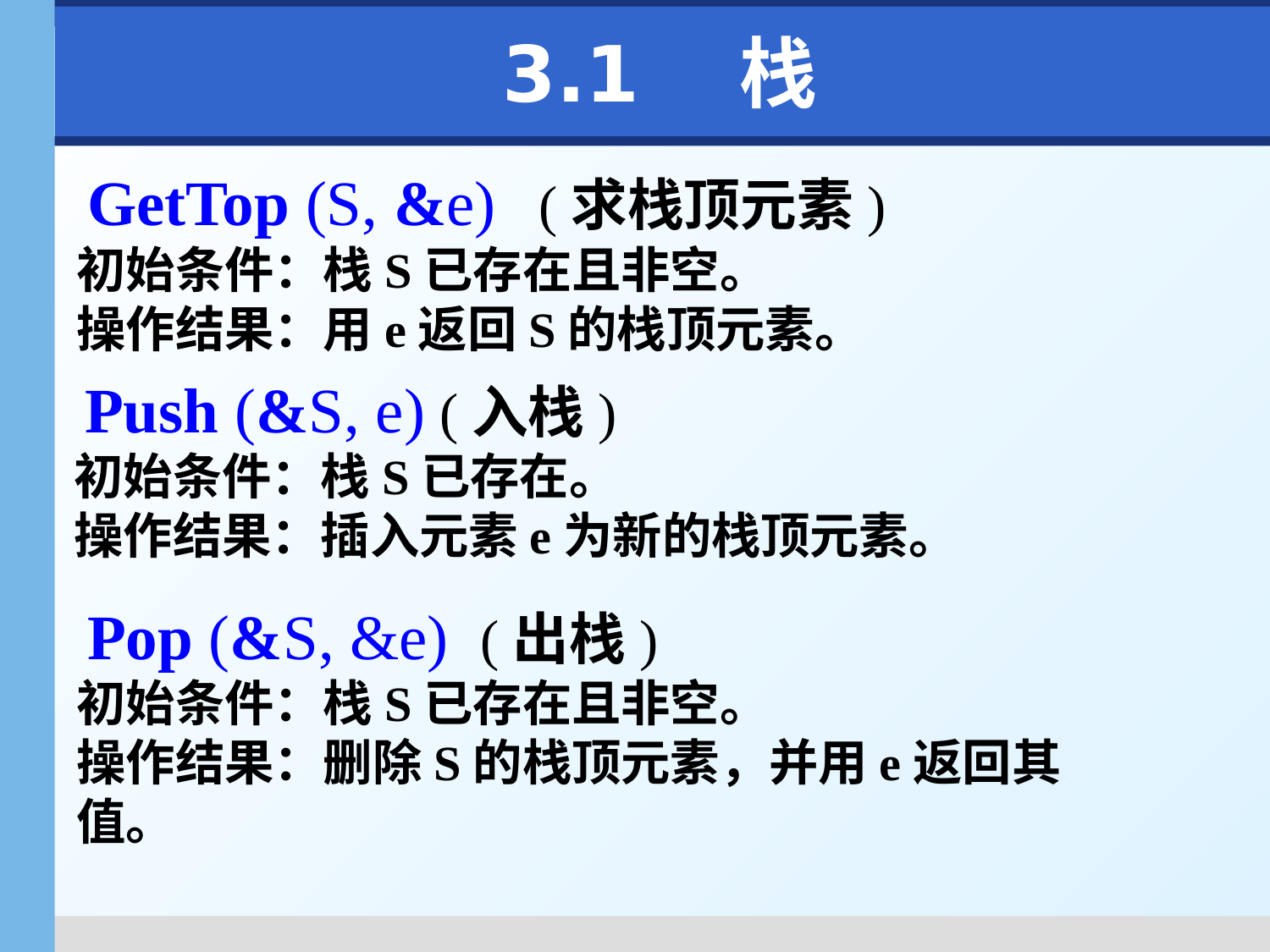

# 3.1   栈
 GetTop (S, &e)   (求栈顶元素)
初始条件：栈S已存在且非空。
操作结果：用e返回S的栈顶元素。
 Push (&S, e) (入栈)
初始条件：栈S已存在。
操作结果：插入元素e为新的栈顶元素。
 Pop (&S, &e)  (出栈)
初始条件：栈S已存在且非空。
操作结果：删除S的栈顶元素，并用e返回其值。